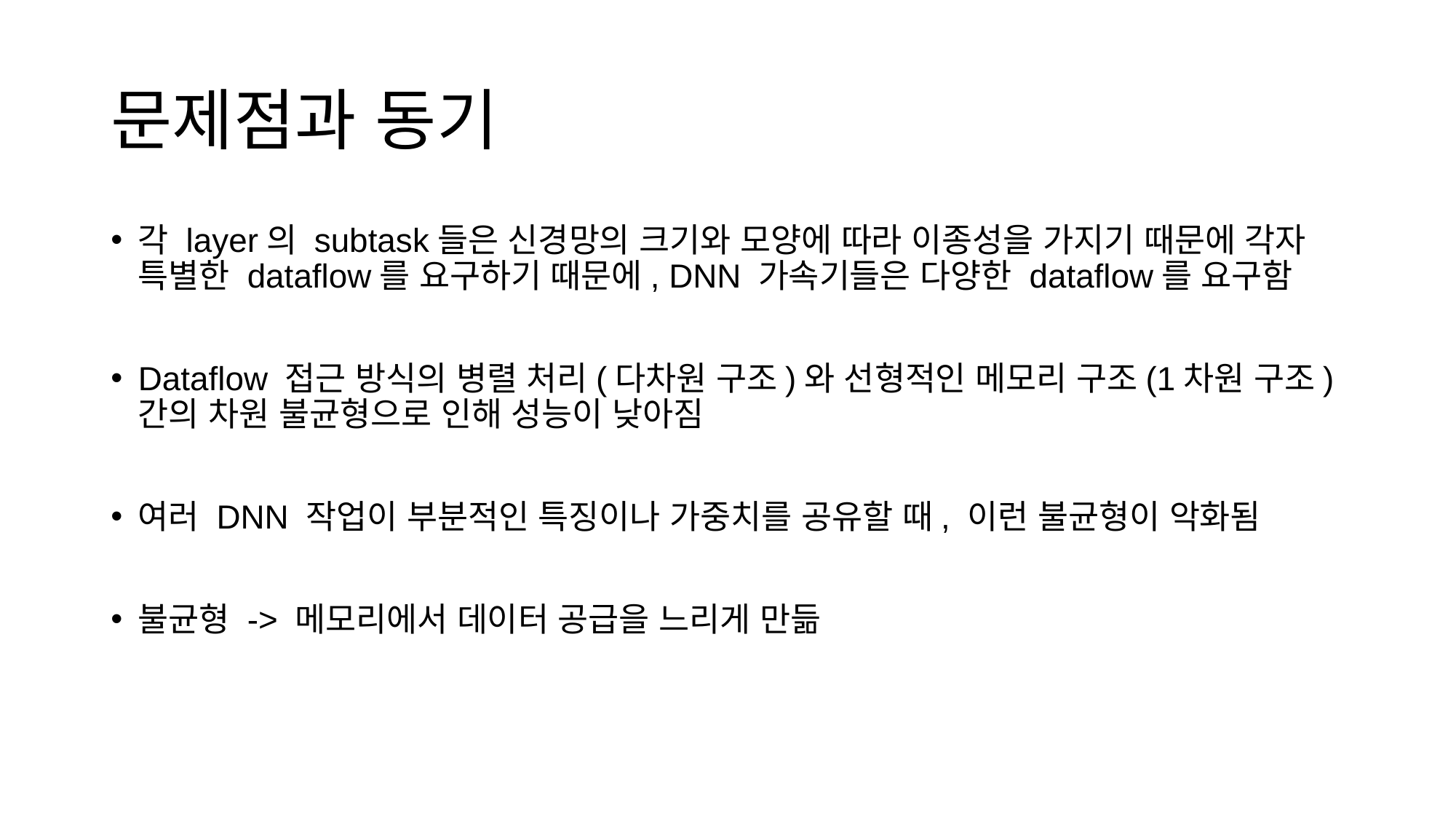

# 문제점과 동기
각 layer의 subtask들은 신경망의 크기와 모양에 따라 이종성을 가지기 때문에 각자 특별한 dataflow를 요구하기 때문에, DNN 가속기들은 다양한 dataflow를 요구함

Dataflow 접근 방식의 병렬 처리(다차원 구조)와 선형적인 메모리 구조(1차원 구조) 간의 차원 불균형으로 인해 성능이 낮아짐

여러 DNN 작업이 부분적인 특징이나 가중치를 공유할 때, 이런 불균형이 악화됨

불균형 -> 메모리에서 데이터 공급을 느리게 만듦